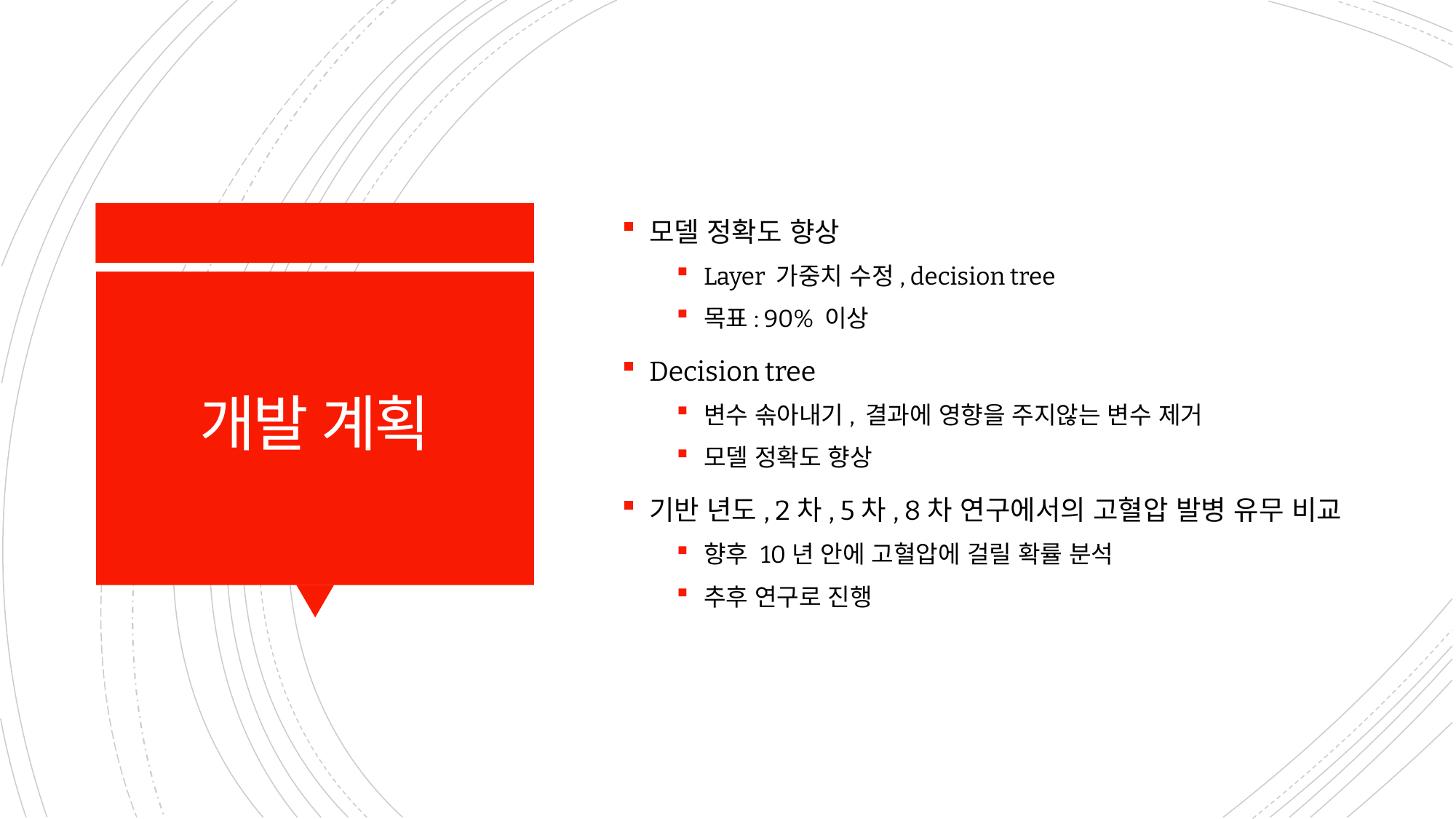

모델 정확도 향상
Layer 가중치 수정, decision tree
목표: 90% 이상
Decision tree
변수 솎아내기, 결과에 영향을 주지않는 변수 제거
모델 정확도 향상
기반 년도, 2차, 5차, 8차 연구에서의 고혈압 발병 유무 비교
향후 10년 안에 고혈압에 걸릴 확률 분석
추후 연구로 진행
# 개발 계획